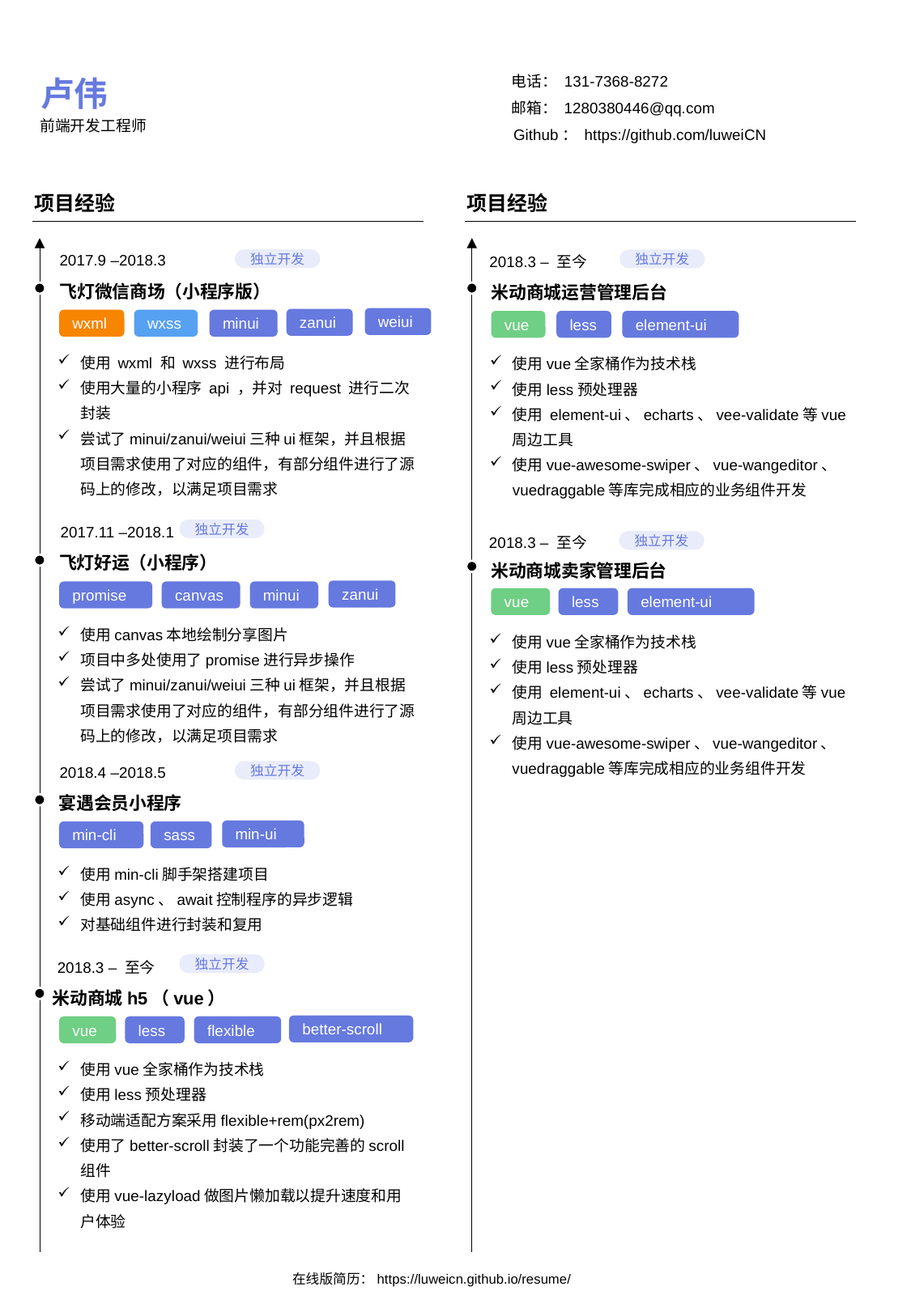

电话： 131-7368-8272
       邮箱： 1280380446@qq.com
       Github： https://github.com/luweiCN
卢伟
前端开发工程师
项目经验
项目经验
2017.9 –2018.3

独立开发
飞灯微信商场（小程序版）
zanui
wxml
wxss
minui
使用 wxml 和 wxss 进行布局
使用大量的小程序 api ，并对 request 进行二次封装
尝试了minui/zanui/weiui三种ui框架，并且根据项目需求使用了对应的组件，有部分组件进行了源码上的修改，以满足项目需求
2018.3 – 至今
米动商城运营管理后台
vue
less
element-ui
使用vue全家桶作为技术栈
使用less预处理器
使用 element-ui、echarts、vee-validate等vue周边工具
使用vue-awesome-swiper、vue-wangeditor、vuedraggable等库完成相应的业务组件开发

独立开发

weiui
2017.11 –2018.1
独立开发
飞灯好运（小程序）
zanui
promise
canvas
minui
使用canvas本地绘制分享图片
项目中多处使用了promise进行异步操作
尝试了minui/zanui/weiui三种ui框架，并且根据项目需求使用了对应的组件，有部分组件进行了源码上的修改，以满足项目需求
2018.3 – 至今
独立开发
米动商城卖家管理后台

vue
less
element-ui
使用vue全家桶作为技术栈
使用less预处理器
使用 element-ui、echarts、vee-validate等vue周边工具
使用vue-awesome-swiper、vue-wangeditor、vuedraggable等库完成相应的业务组件开发
2018.4 –2018.5

独立开发
宴遇会员小程序
min-ui
min-cli
sass
使用min-cli脚手架搭建项目
使用async、await控制程序的异步逻辑
对基础组件进行封装和复用

2018.3 – 至今
独立开发
米动商城h5（vue）
better-scroll
vue
less
flexible
使用vue全家桶作为技术栈
使用less预处理器
移动端适配方案采用flexible+rem(px2rem)
使用了better-scroll封装了一个功能完善的scroll组件
使用vue-lazyload做图片懒加载以提升速度和用户体验

在线版简历：https://luweicn.github.io/resume/